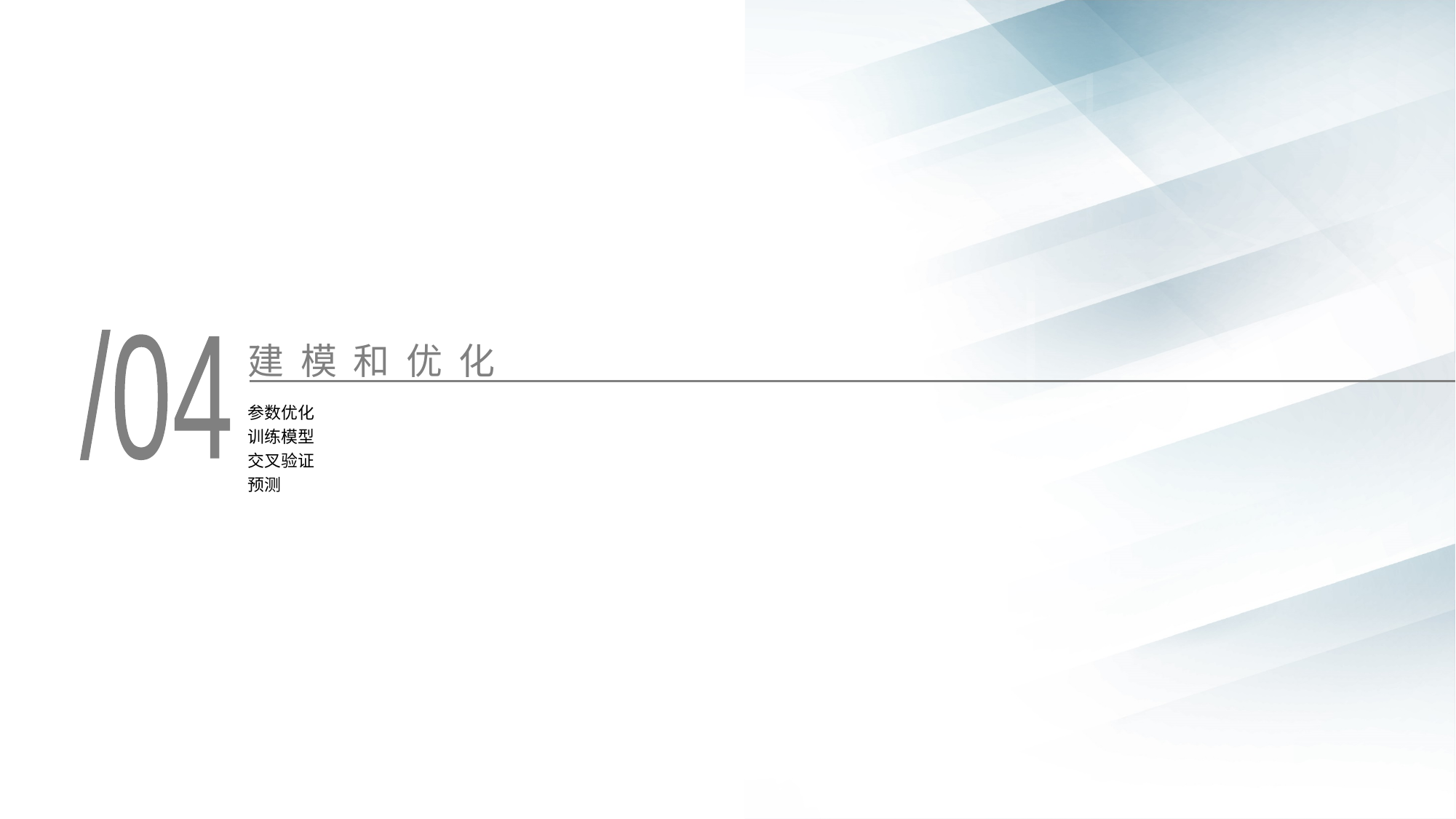

# 建  模  和  优  化
/04
参数优化
训练模型
交叉验证
预测